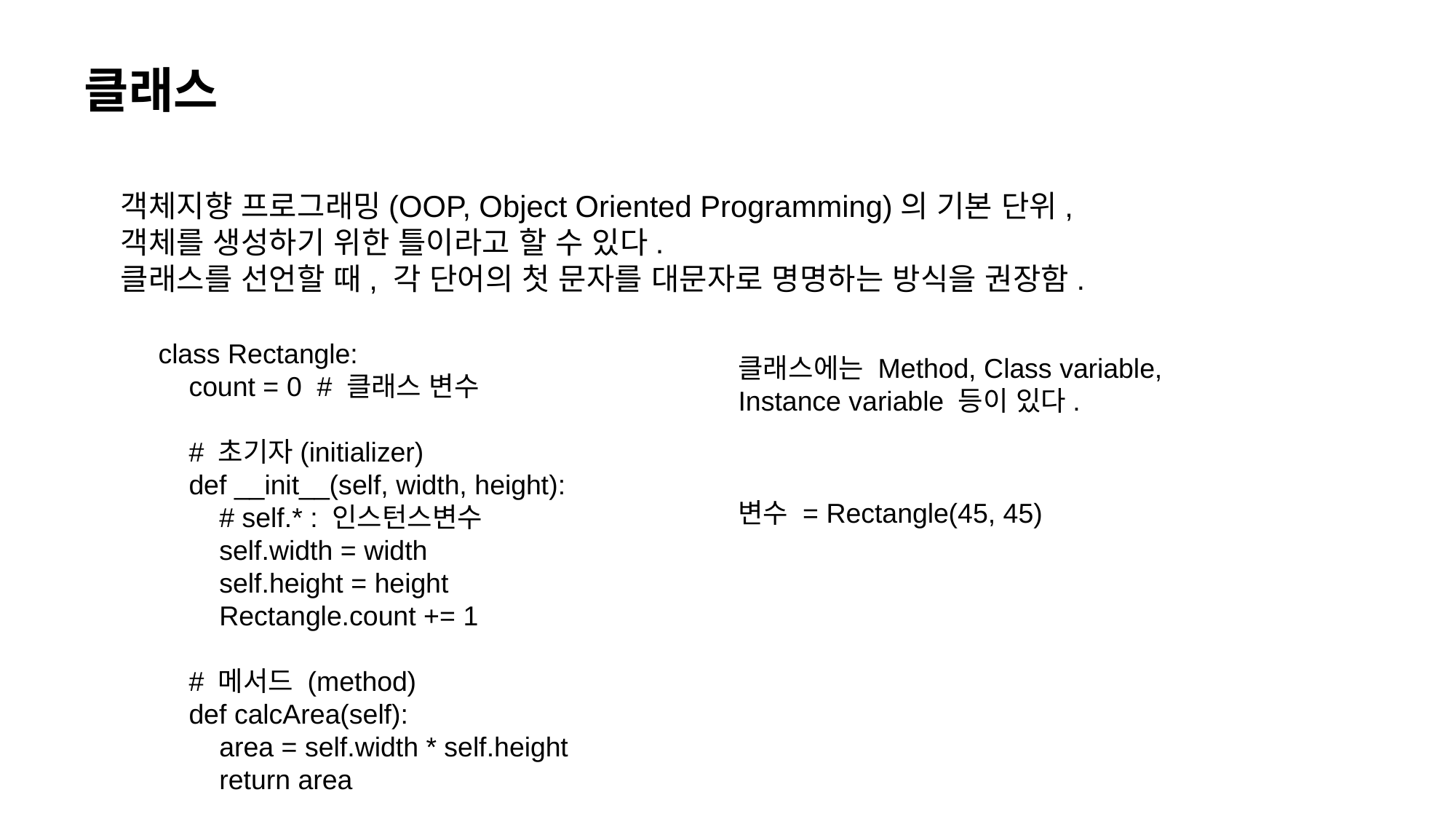

클래스
객체지향 프로그래밍(OOP, Object Oriented Programming)의 기본 단위,
객체를 생성하기 위한 틀이라고 할 수 있다.
클래스를 선언할 때, 각 단어의 첫 문자를 대문자로 명명하는 방식을 권장함.
class Rectangle:
    count = 0  # 클래스 변수

    # 초기자(initializer)
    def __init__(self, width, height):
        # self.* : 인스턴스변수
        self.width = width
        self.height = height
        Rectangle.count += 1

    # 메서드 (method)
    def calcArea(self):
        area = self.width * self.height
        return area
클래스에는 Method, Class variable, Instance variable 등이 있다.
변수 = Rectangle(45, 45)